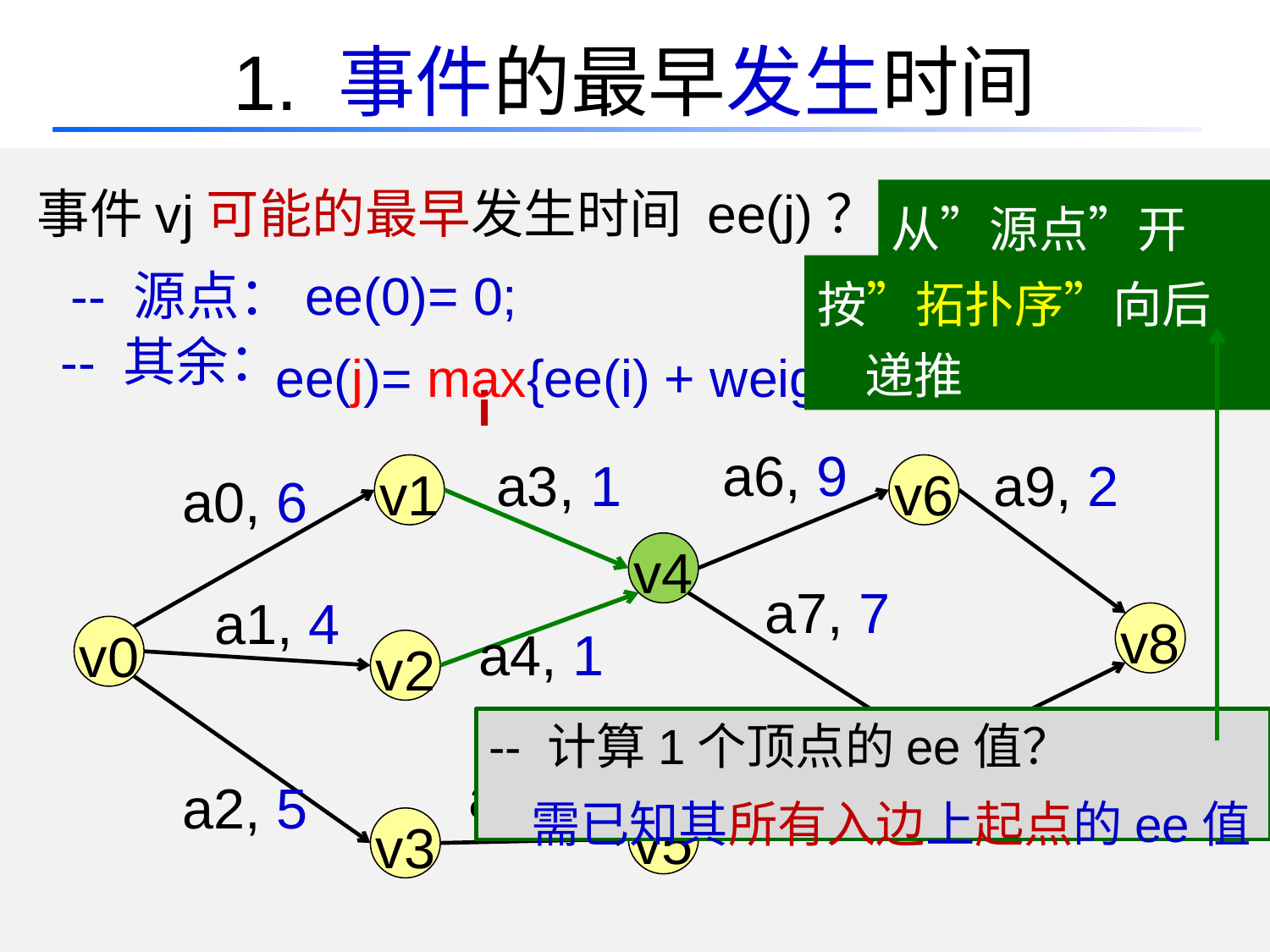

# 1. 事件的最早发生时间

 事件vj可能的最早发生时间 ee(j)？
    -- 源点：ee(0)= 0;
                  ee(j)= max{ee(i) + weight<vi, vj> }
从”源点”开始，
按”拓扑序”向后递推
-- 其余：
i
a6, 9
a3, 1
a9, 2
v1
v6
a0, 6
v4
a7, 7
a1, 4
v8
a4, 1
v0
v2
a10, 4
a8, 4
-- 计算1个顶点的ee值？

v7
a5, 2
a2, 5
需已知其所有入边上起点的ee值
v5
v3